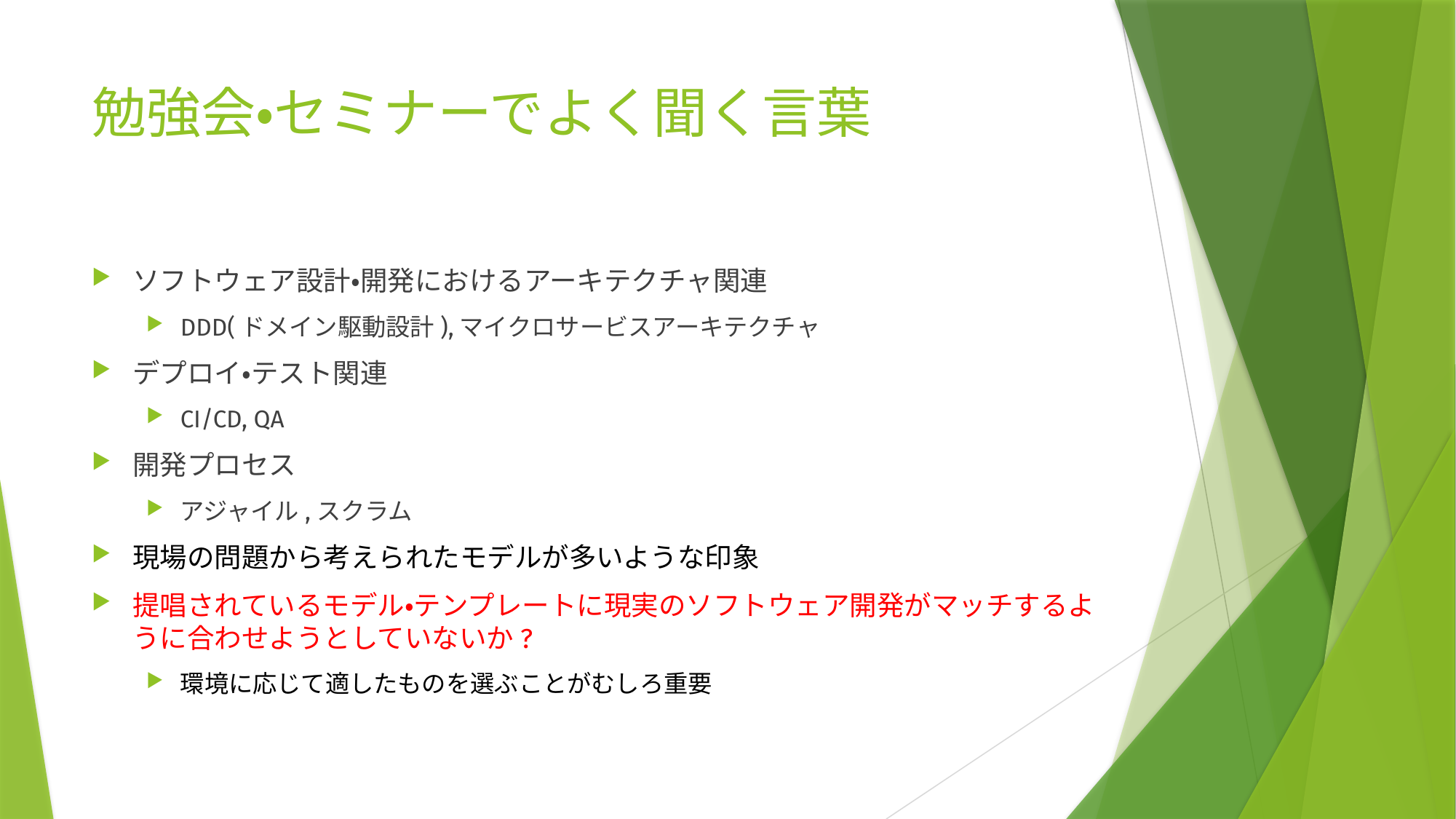

# 勉強会・セミナーでよく聞く言葉
ソフトウェア設計・開発におけるアーキテクチャ関連
DDD(ドメイン駆動設計),マイクロサービスアーキテクチャ
デプロイ・テスト関連
CI/CD, QA
開発プロセス
アジャイル,スクラム
現場の問題から考えられたモデルが多いような印象
提唱されているモデル・テンプレートに現実のソフトウェア開発がマッチするように合わせようとしていないか?
環境に応じて適したものを選ぶことがむしろ重要